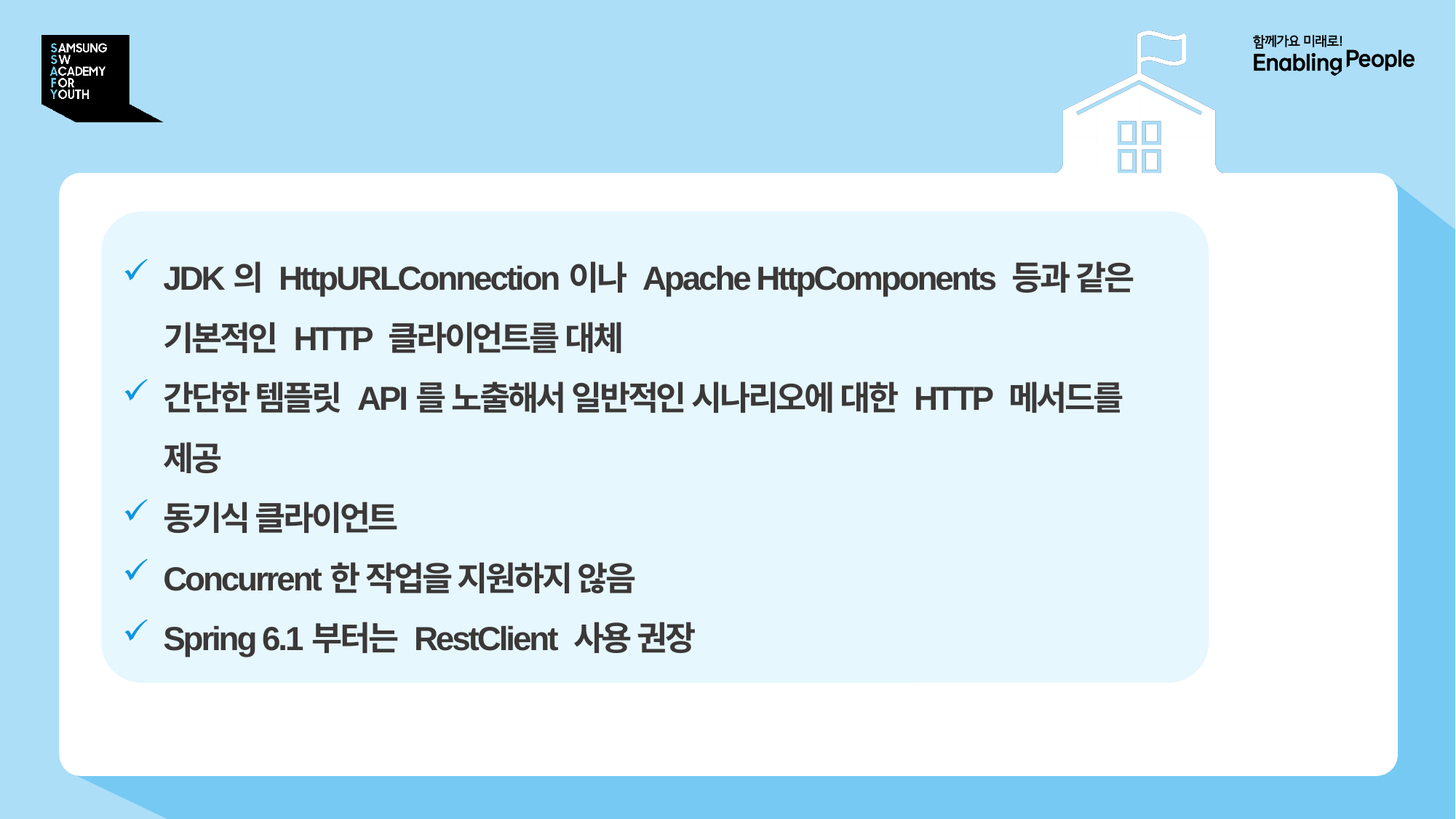

# RestTemplate

JDK의 HttpURLConnection이나 Apache HttpComponents 등과 같은 기본적인 HTTP 클라이언트를 대체
간단한 템플릿 API를 노출해서 일반적인 시나리오에 대한 HTTP 메서드를 제공
동기식 클라이언트
Concurrent한 작업을 지원하지 않음
Spring 6.1부터는 RestClient 사용 권장